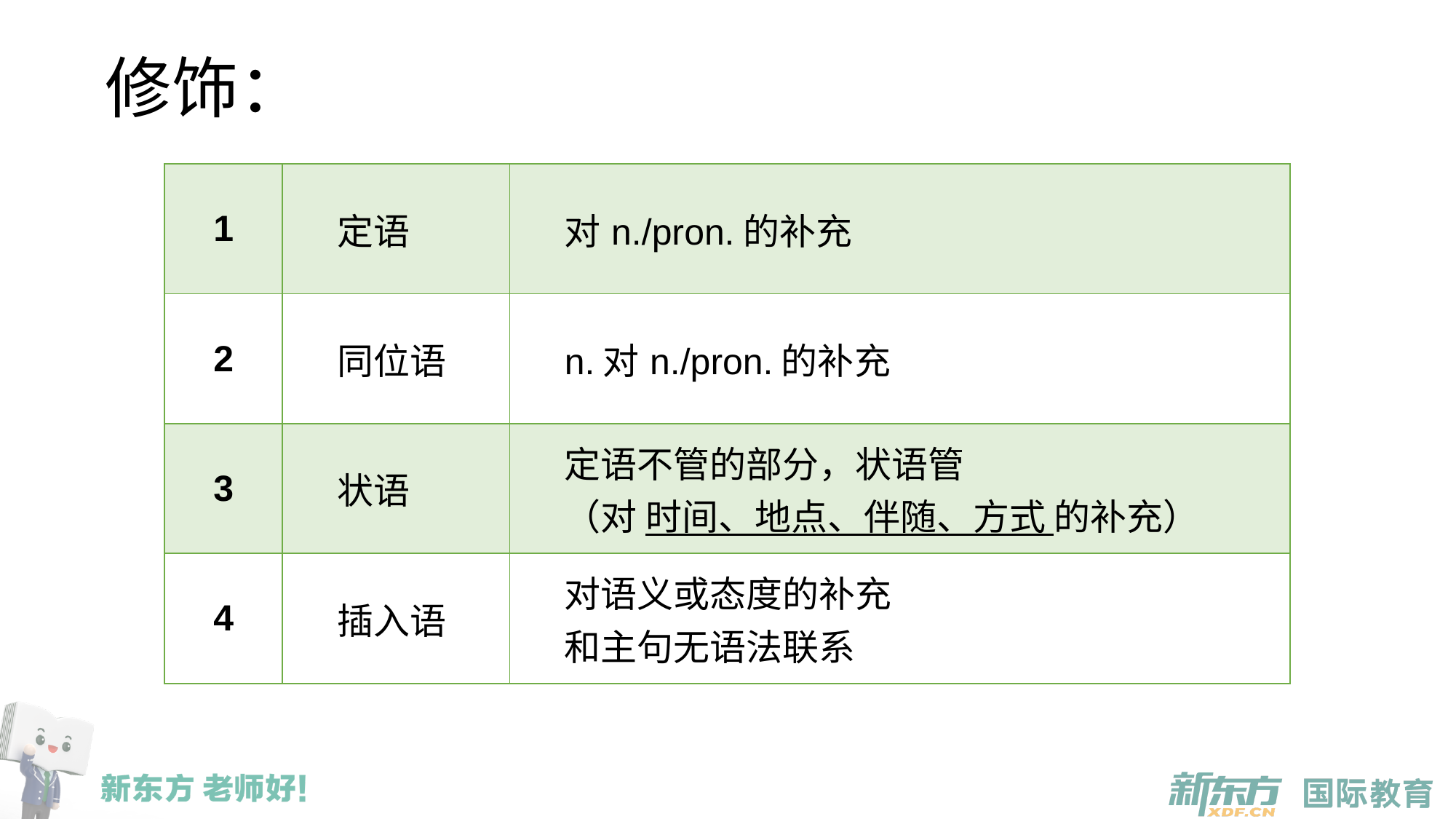

# 修饰：
| 1 | 定语 | 对n./pron.的补充 |
| --- | --- | --- |
| 2 | 同位语 | n.对n./pron.的补充 |
| 3 | 状语 | 定语不管的部分，状语管 （对 时间、地点、伴随、方式 的补充） |
| 4 | 插入语 | 对语义或态度的补充 和主句无语法联系 |